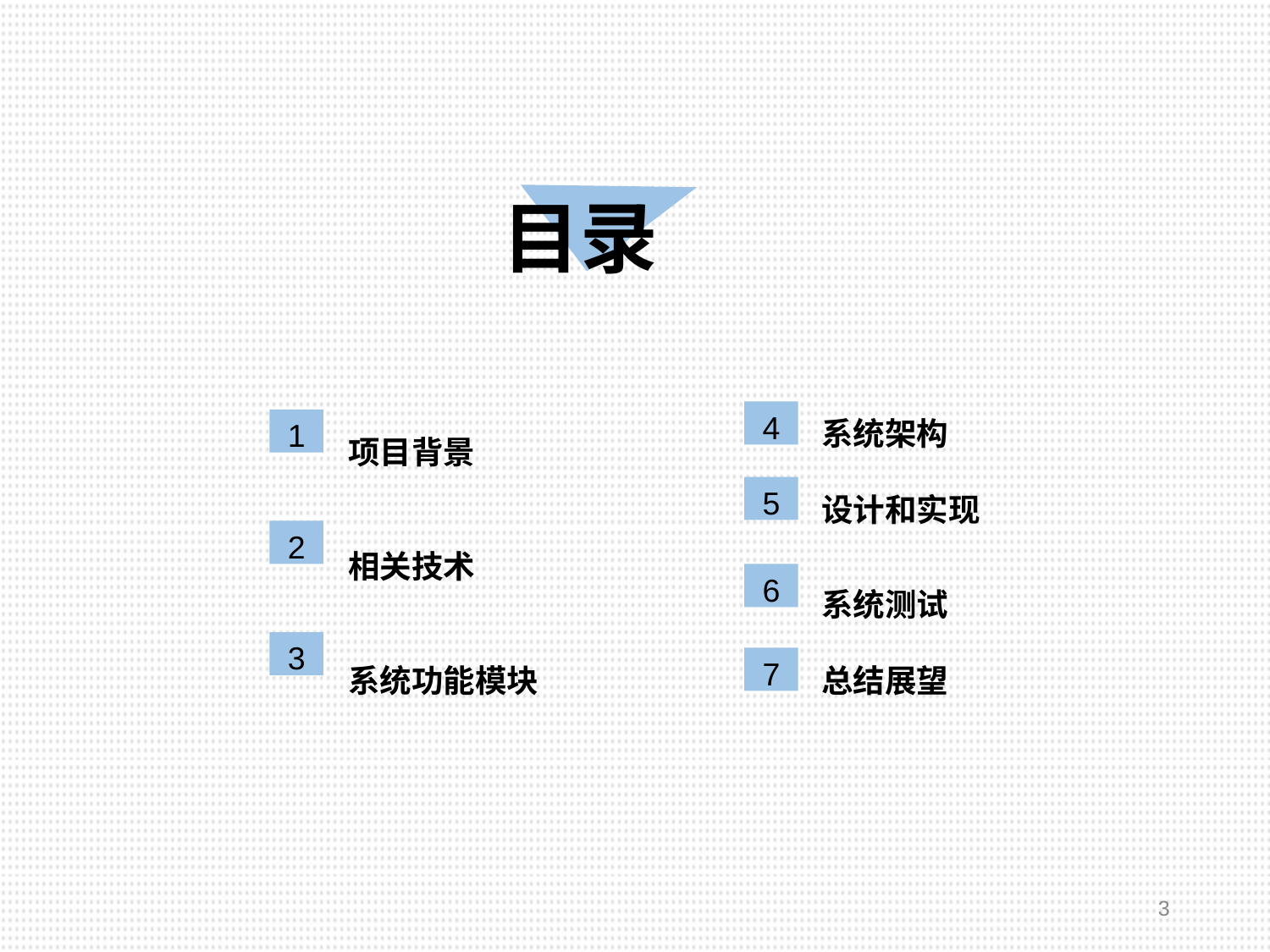

# 目录
项目背景
相关技术
系统功能模块
系统架构
设计和实现
系统测试
总结展望
4
1
5
2
6
3
7
3